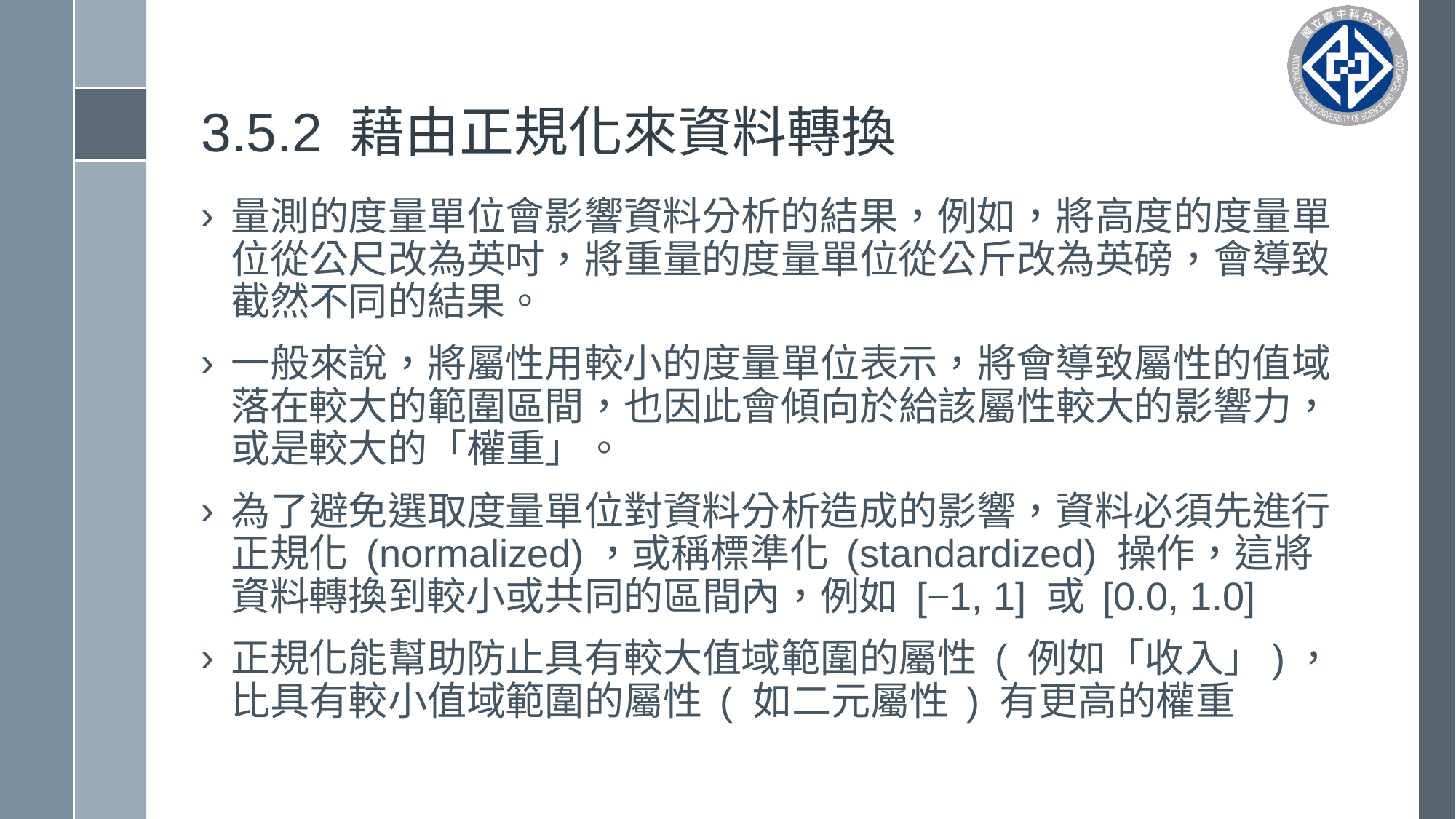

# 3.5.2 藉由正規化來資料轉換
量測的度量單位會影響資料分析的結果，例如，將高度的度量單位從公尺改為英吋，將重量的度量單位從公斤改為英磅，會導致截然不同的結果。
一般來說，將屬性用較小的度量單位表示，將會導致屬性的值域落在較大的範圍區間，也因此會傾向於給該屬性較大的影響力，或是較大的「權重」。
為了避免選取度量單位對資料分析造成的影響，資料必須先進行正規化 (normalized)，或稱標準化 (standardized) 操作，這將資料轉換到較小或共同的區間內，例如 [−1, 1] 或 [0.0, 1.0]
正規化能幫助防止具有較大值域範圍的屬性 ( 例如「收入」)，比具有較小值域範圍的屬性 ( 如二元屬性 ) 有更高的權重